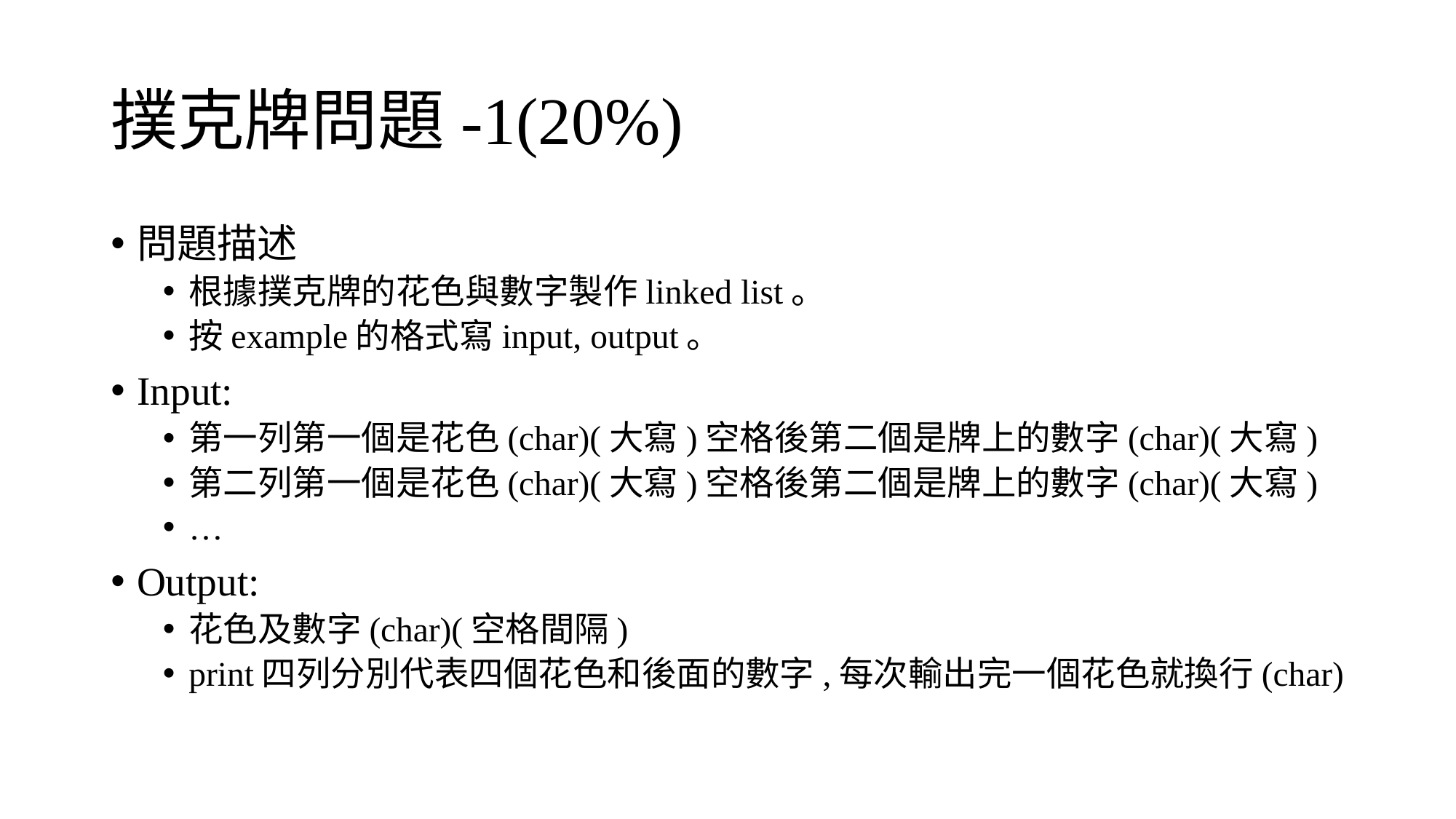

# 撲克牌問題-1(20%)
問題描述
根據撲克牌的花色與數字製作linked list。
按example的格式寫input, output。
Input:
第一列第一個是花色(char)(大寫)空格後第二個是牌上的數字(char)(大寫)
第二列第一個是花色(char)(大寫)空格後第二個是牌上的數字(char)(大寫)
…
Output:
花色及數字(char)(空格間隔)
print四列分別代表四個花色和後面的數字,每次輸出完一個花色就換行(char)